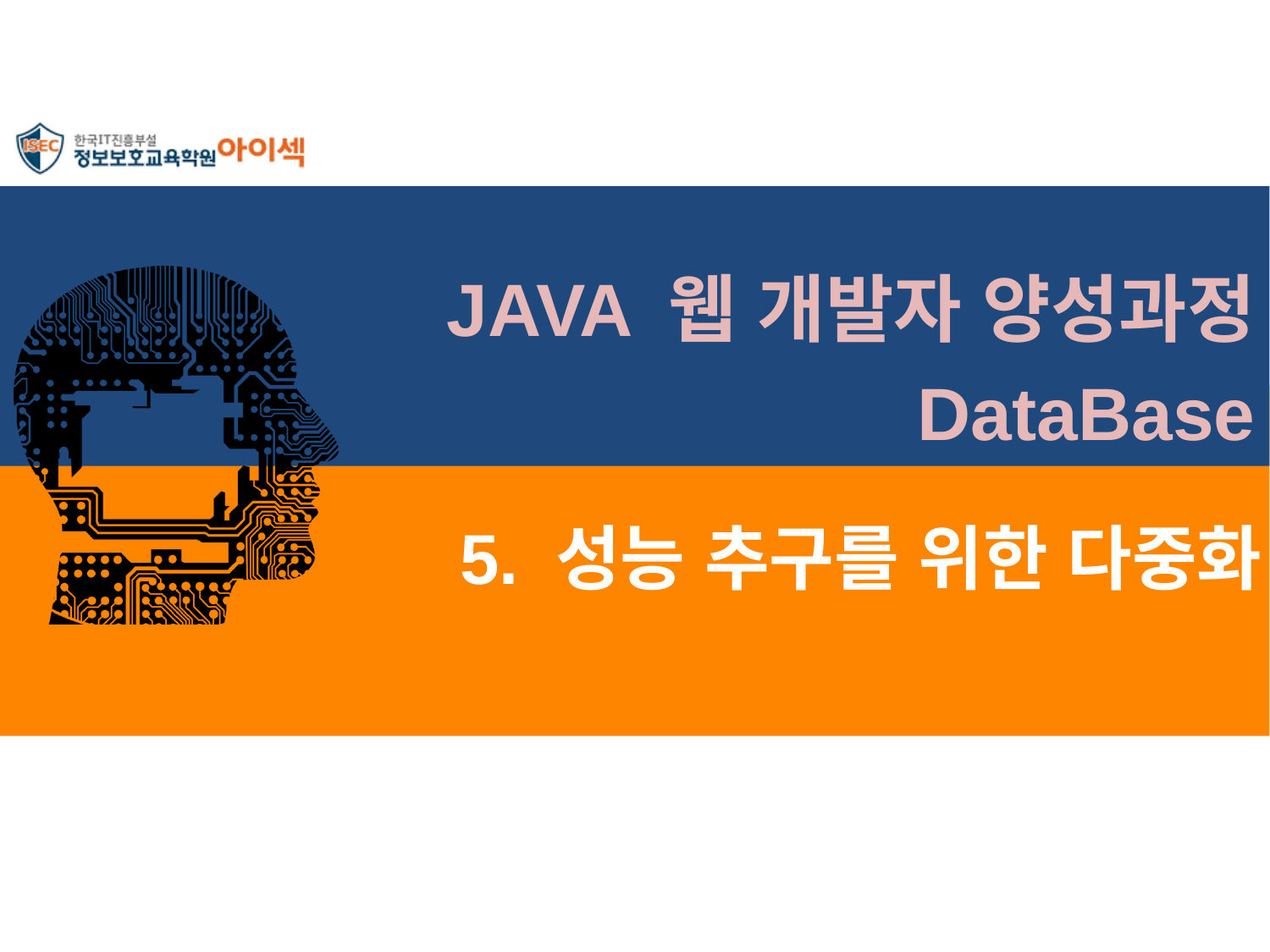

JAVA 웹 개발자 양성과정
DataBase
# 5. 성능 추구를 위한 다중화